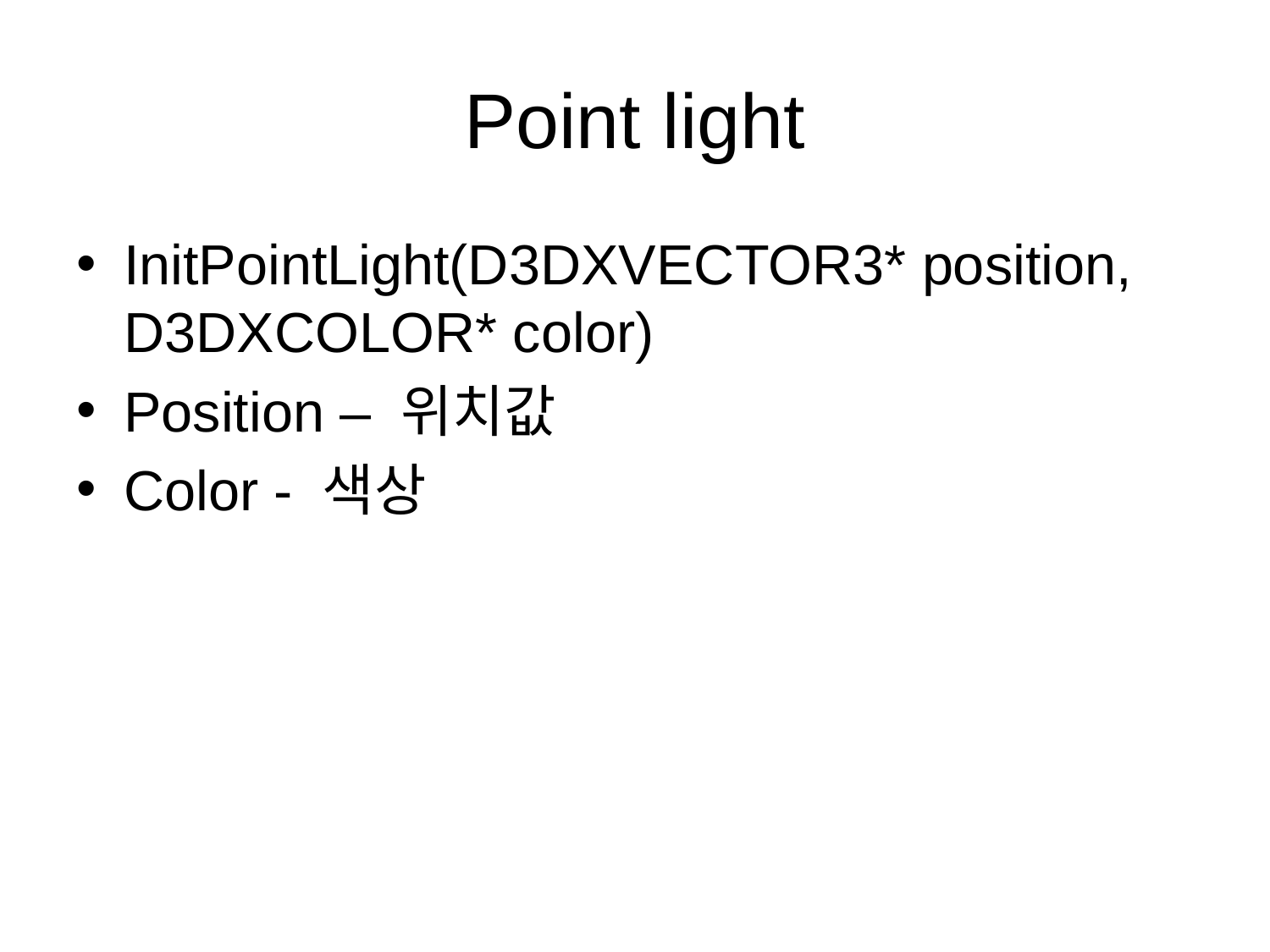

# Point light
InitPointLight(D3DXVECTOR3* position, D3DXCOLOR* color)
Position – 위치값
Color - 색상